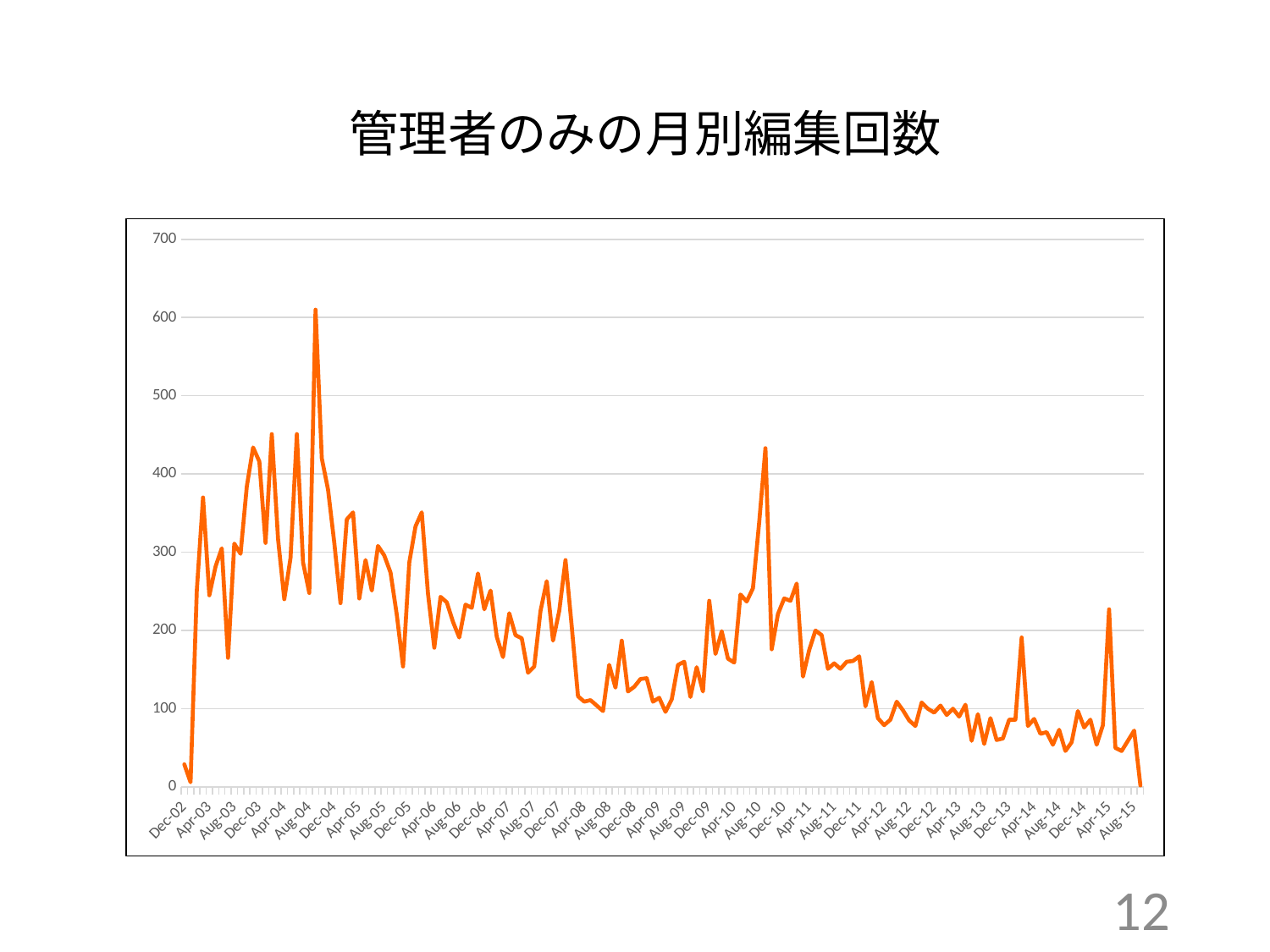

管理者のみの月別編集回数

### Chart

| Category |  |
|---|---|
| 37591 | 29.0 |
| 37622 | 6.0 |
| 37653 | 251.0 |
| 37681 | 370.0 |
| 37712 | 245.0 |
| 37742 | 282.0 |
| 37773 | 305.0 |
| 37803 | 165.0 |
| 37834 | 311.0 |
| 37865 | 298.0 |
| 37895 | 384.0 |
| 37926 | 434.0 |
| 37956 | 416.0 |
| 37987 | 312.0 |
| 38018 | 451.0 |
| 38047 | 317.0 |
| 38078 | 240.0 |
| 38108 | 293.0 |
| 38139 | 451.0 |
| 38169 | 287.0 |
| 38200 | 248.0 |
| 38231 | 610.0 |
| 38261 | 420.0 |
| 38292 | 380.0 |
| 38322 | 312.0 |
| 38353 | 235.0 |
| 38384 | 342.0 |
| 38412 | 351.0 |
| 38443 | 241.0 |
| 38473 | 290.0 |
| 38504 | 251.0 |
| 38534 | 308.0 |
| 38565 | 296.0 |
| 38596 | 274.0 |
| 38626 | 220.0 |
| 38657 | 154.0 |
| 38687 | 287.0 |
| 38718 | 333.0 |
| 38749 | 351.0 |
| 38777 | 247.0 |
| 38808 | 178.0 |
| 38838 | 243.0 |
| 38869 | 236.0 |
| 38899 | 211.0 |
| 38930 | 191.0 |
| 38961 | 233.0 |
| 38991 | 229.0 |
| 39022 | 273.0 |
| 39052 | 227.0 |
| 39083 | 251.0 |
| 39114 | 192.0 |
| 39142 | 166.0 |
| 39173 | 222.0 |
| 39203 | 194.0 |
| 39234 | 190.0 |
| 39264 | 146.0 |
| 39295 | 154.0 |
| 39326 | 225.0 |
| 39356 | 263.0 |
| 39387 | 187.0 |
| 39417 | 225.0 |
| 39448 | 290.0 |
| 39479 | 205.0 |
| 39508 | 116.0 |
| 39539 | 109.0 |
| 39569 | 111.0 |
| 39600 | 104.0 |
| 39630 | 97.0 |
| 39661 | 156.0 |
| 39692 | 127.0 |
| 39722 | 187.0 |
| 39753 | 122.0 |
| 39783 | 128.0 |
| 39814 | 138.0 |
| 39845 | 139.0 |
| 39873 | 109.0 |
| 39904 | 114.0 |
| 39934 | 96.0 |
| 39965 | 112.0 |
| 39995 | 156.0 |
| 40026 | 160.0 |
| 40057 | 115.0 |
| 40087 | 153.0 |
| 40118 | 122.0 |
| 40148 | 238.0 |
| 40179 | 170.0 |
| 40210 | 199.0 |
| 40238 | 164.0 |
| 40269 | 159.0 |
| 40299 | 246.0 |
| 40330 | 237.0 |
| 40360 | 254.0 |
| 40391 | 339.0 |
| 40422 | 433.0 |
| 40452 | 176.0 |
| 40483 | 221.0 |
| 40513 | 241.0 |
| 40544 | 238.0 |
| 40575 | 260.0 |
| 40603 | 141.0 |
| 40634 | 175.0 |
| 40664 | 200.0 |
| 40695 | 194.0 |
| 40725 | 151.0 |
| 40756 | 158.0 |
| 40787 | 151.0 |
| 40817 | 160.0 |
| 40848 | 161.0 |
| 40878 | 167.0 |
| 40909 | 103.0 |
| 40940 | 134.0 |
| 40969 | 88.0 |
| 41000 | 79.0 |
| 41030 | 86.0 |
| 41061 | 109.0 |
| 41091 | 98.0 |
| 41122 | 85.0 |
| 41153 | 78.0 |
| 41183 | 108.0 |
| 41214 | 100.0 |
| 41244 | 95.0 |
| 41275 | 104.0 |
| 41306 | 92.0 |
| 41334 | 100.0 |
| 41365 | 90.0 |
| 41395 | 105.0 |
| 41426 | 59.0 |
| 41456 | 93.0 |
| 41487 | 55.0 |
| 41518 | 88.0 |
| 41548 | 60.0 |
| 41579 | 62.0 |
| 41609 | 86.0 |
| 41640 | 86.0 |
| 41671 | 191.0 |
| 41699 | 78.0 |
| 41730 | 87.0 |
| 41760 | 68.0 |
| 41791 | 70.0 |
| 41821 | 54.0 |
| 41852 | 73.0 |
| 41883 | 46.0 |
| 41913 | 57.0 |
| 41944 | 97.0 |
| 41974 | 76.0 |
| 42005 | 86.0 |
| 42036 | 54.0 |
| 42064 | 79.0 |
| 42095 | 227.0 |
| 42125 | 50.0 |
| 42156 | 46.0 |
| 42186 | 59.0 |
| 42217 | 72.0 |
| 42248 | 2.0 |
12